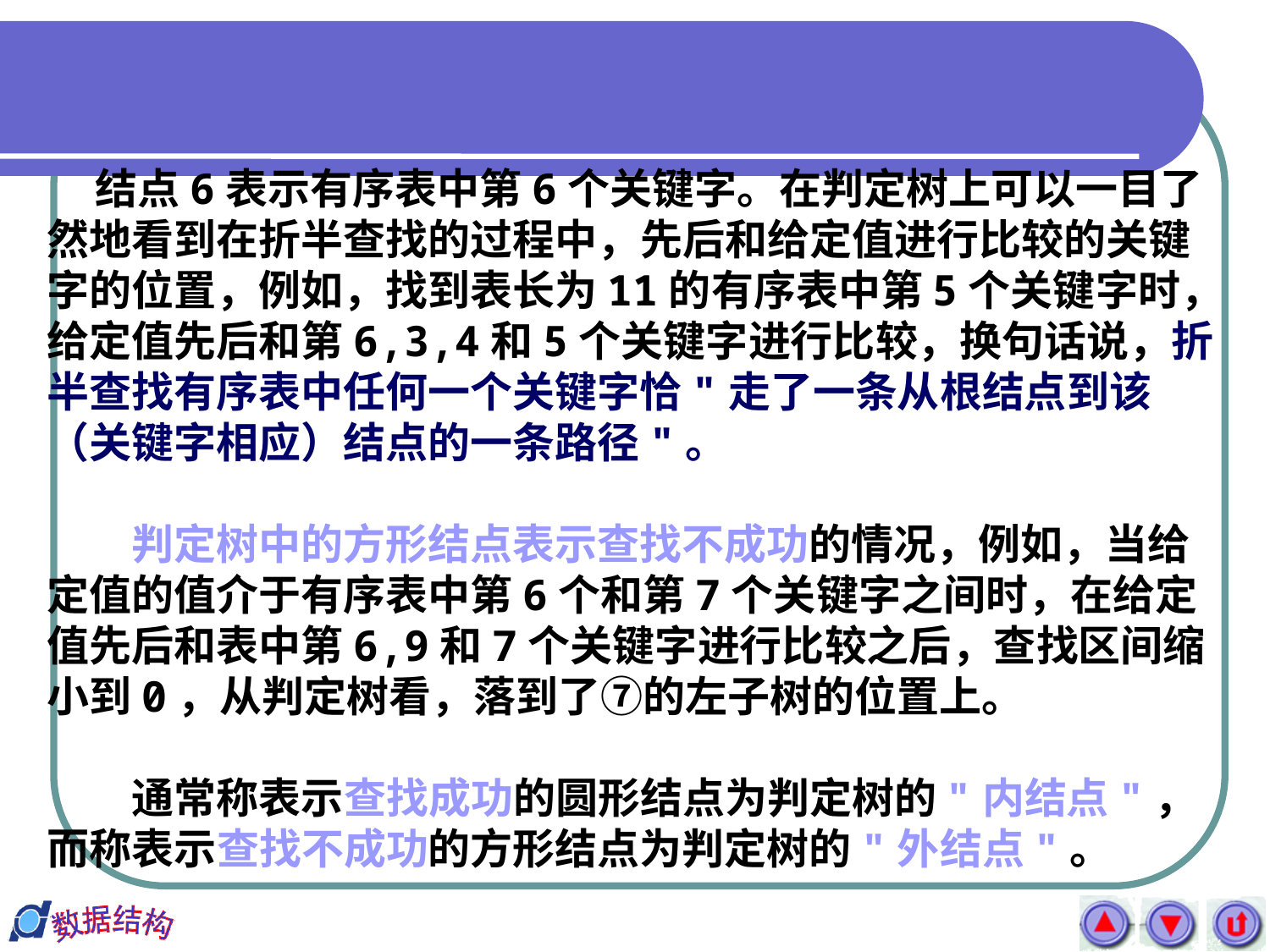

结点6表示有序表中第6个关键字。在判定树上可以一目了然地看到在折半查找的过程中，先后和给定值进行比较的关键字的位置，例如，找到表长为11的有序表中第5个关键字时，给定值先后和第6,3,4和5个关键字进行比较，换句话说，折半查找有序表中任何一个关键字恰"走了一条从根结点到该（关键字相应）结点的一条路径"。
　　判定树中的方形结点表示查找不成功的情况，例如，当给定值的值介于有序表中第6个和第7个关键字之间时，在给定值先后和表中第6,9和7个关键字进行比较之后，查找区间缩小到0，从判定树看，落到了⑦的左子树的位置上。
　　通常称表示查找成功的圆形结点为判定树的"内结点"，而称表示查找不成功的方形结点为判定树的"外结点"。